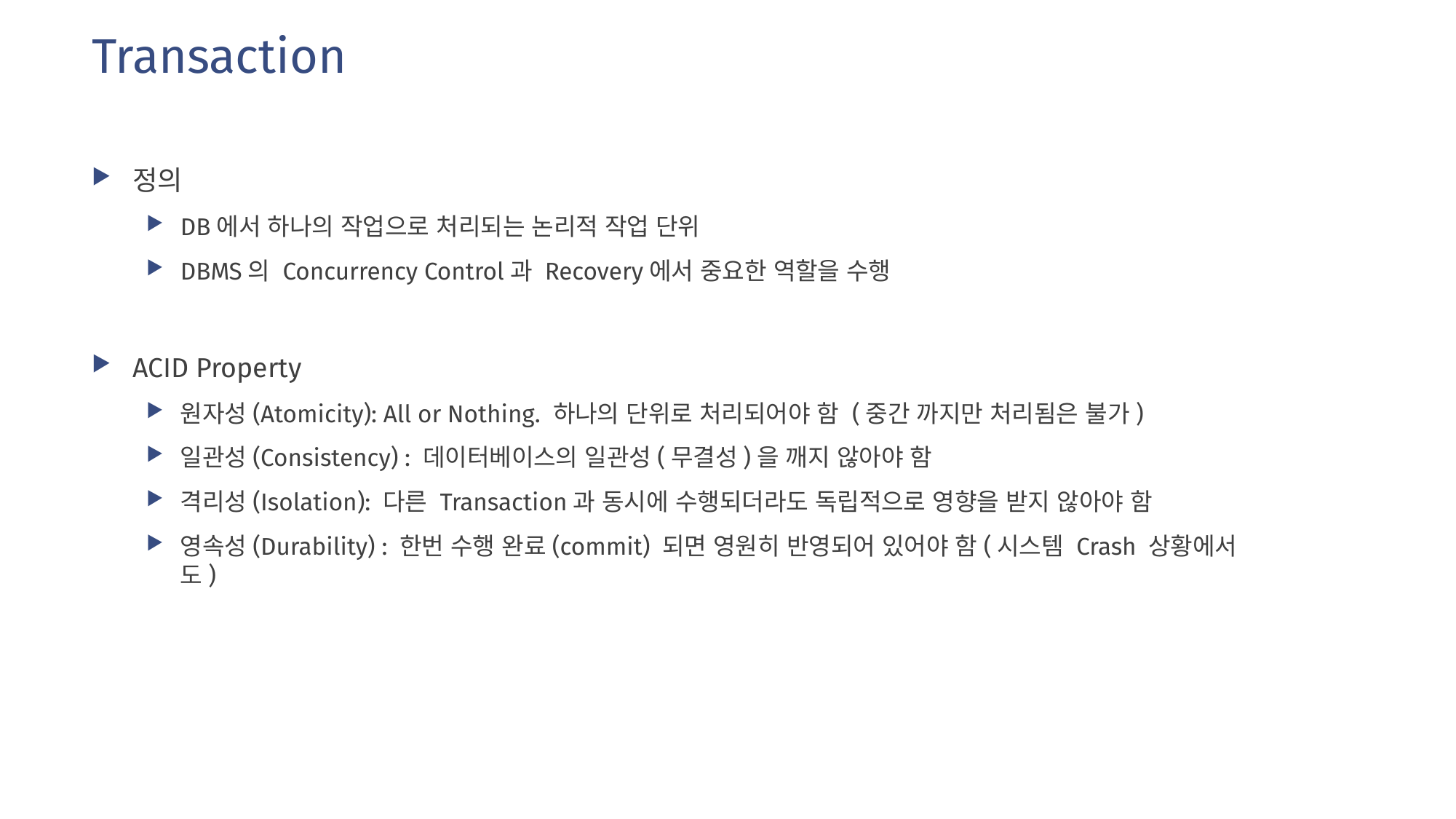

# Transaction
정의
DB에서 하나의 작업으로 처리되는 논리적 작업 단위
DBMS의 Concurrency Control과 Recovery에서 중요한 역할을 수행

ACID Property
원자성(Atomicity): All or Nothing. 하나의 단위로 처리되어야 함 (중간 까지만 처리됨은 불가)
일관성(Consistency) : 데이터베이스의 일관성(무결성)을 깨지 않아야 함
격리성(Isolation): 다른 Transaction과 동시에 수행되더라도 독립적으로 영향을 받지 않아야 함
영속성(Durability) : 한번 수행 완료(commit) 되면 영원히 반영되어 있어야 함(시스템 Crash 상황에서도)